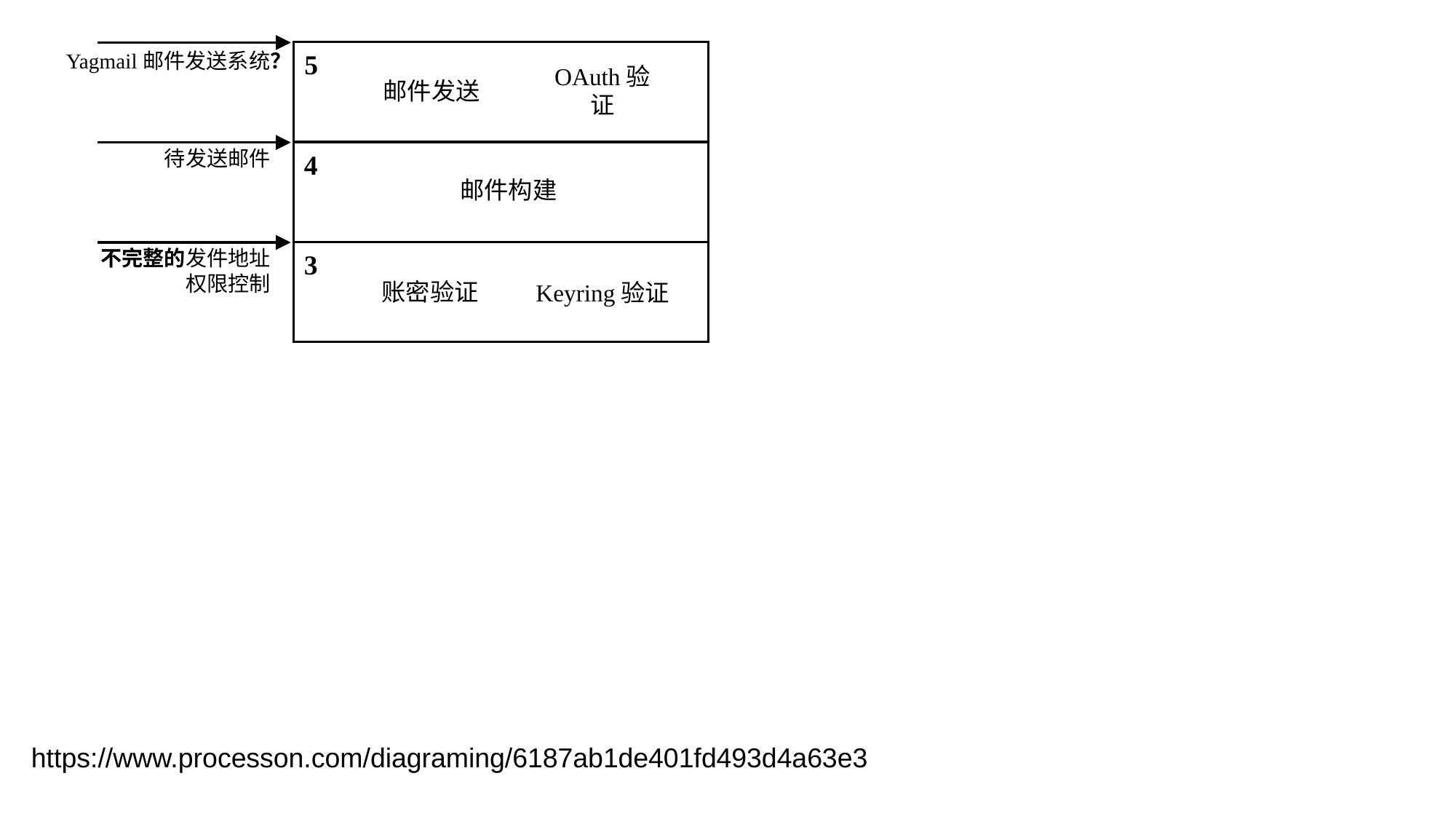

5
Yagmail邮件发送系统？
邮件发送
待发送邮件
4

邮件构建
不完整的发件地址
权限控制
3

账密验证

OAuth验证
Keyring验证
https://www.processon.com/diagraming/6187ab1de401fd493d4a63e3